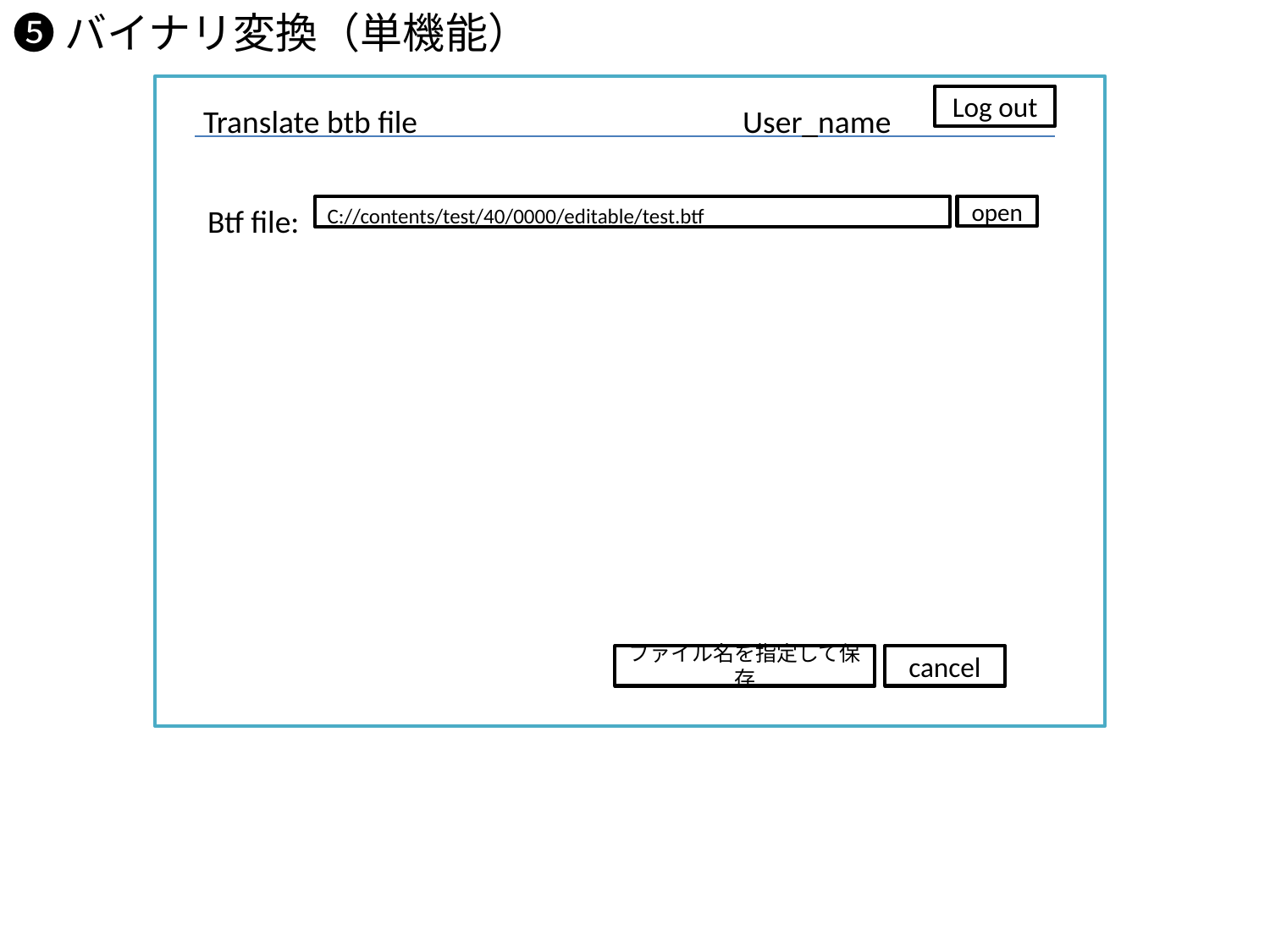

❺バイナリ変換（単機能）

Translate btb file
User_name
Log out
Btf file:
open
C://contents/test/40/0000/editable/test.btf
ファイル名を指定して保存
cancel